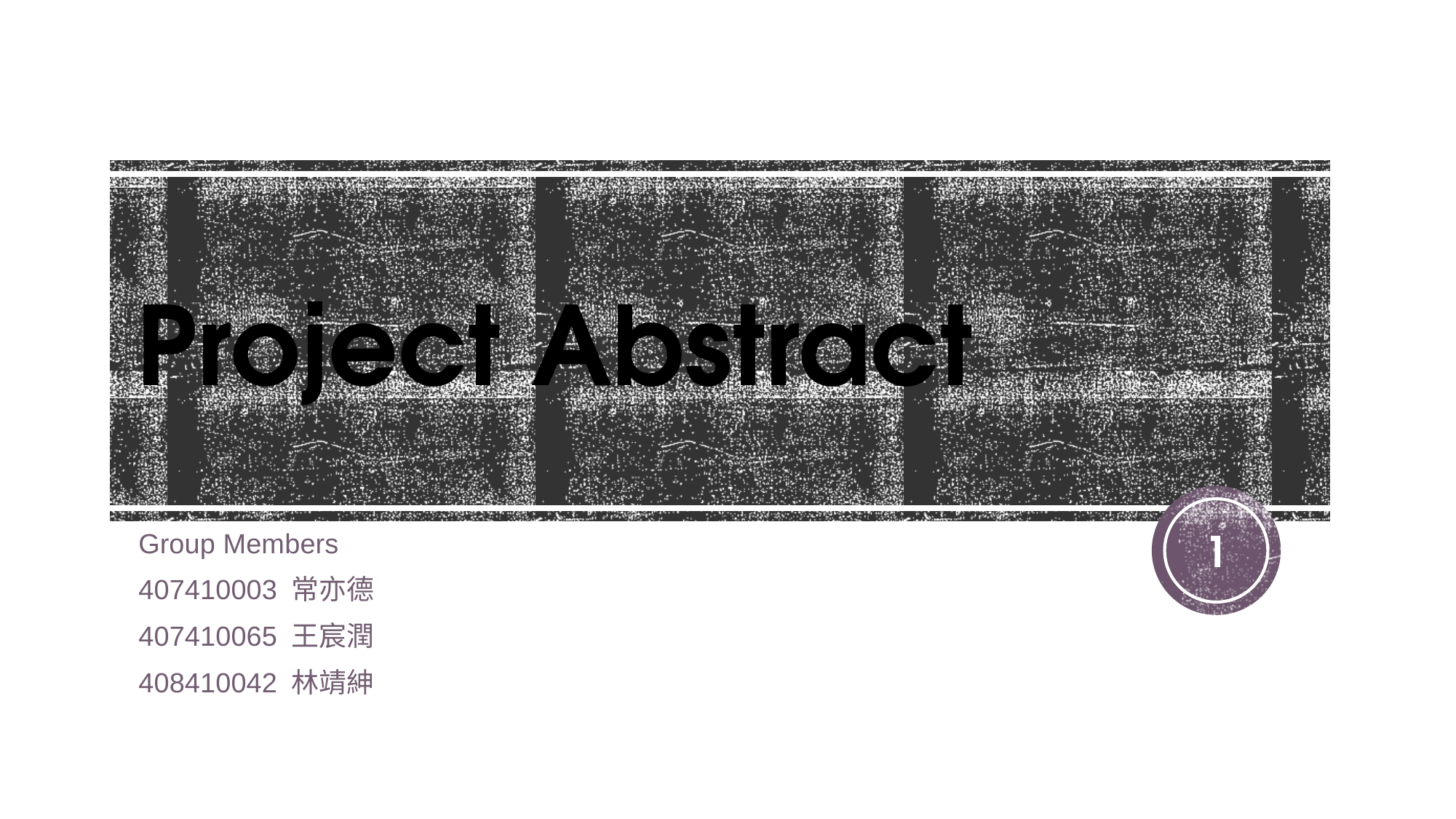

# Project Abstract
1
Group Members
407410003 常亦德
407410065 王宸潤
408410042 林靖紳